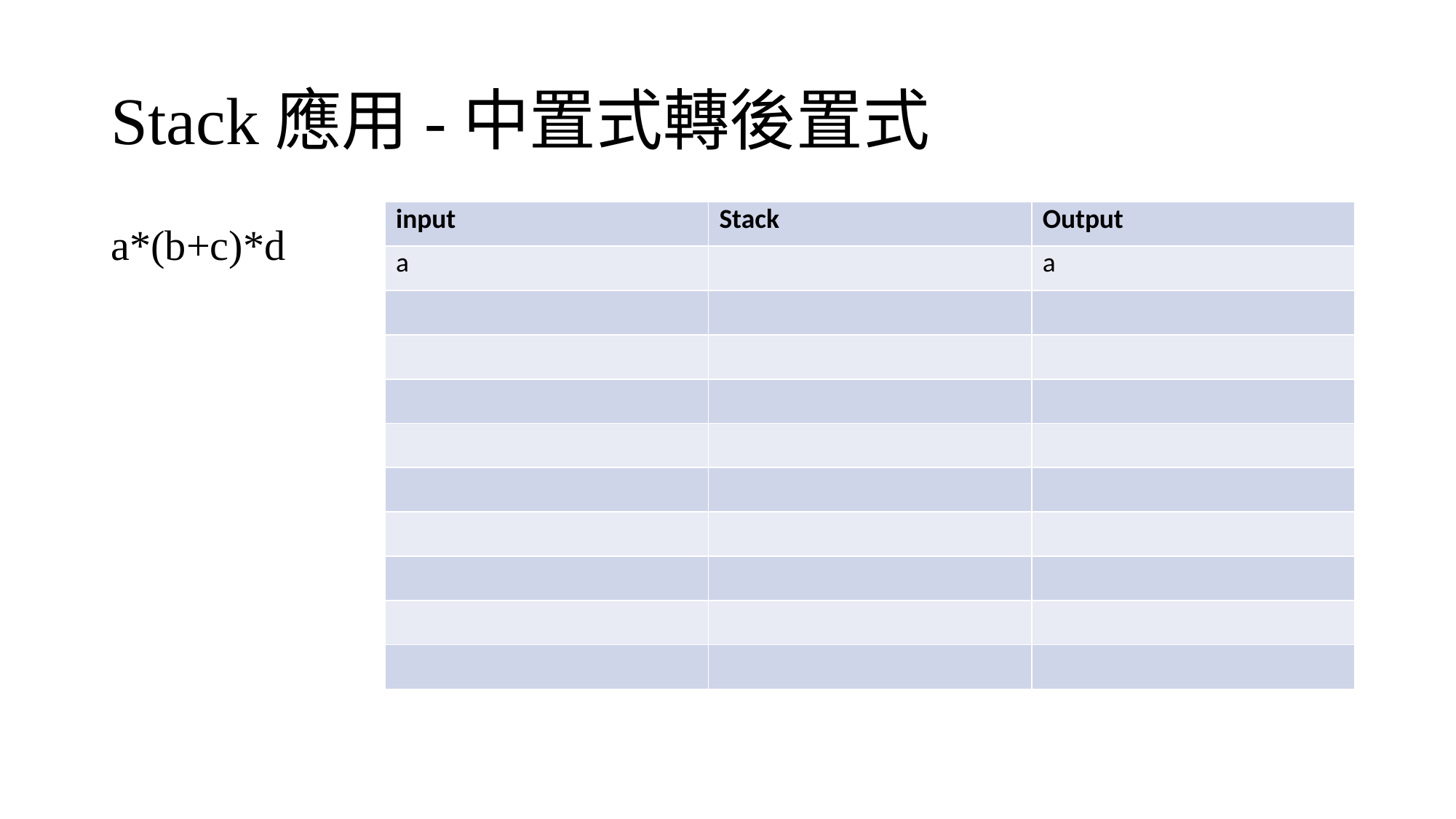

# Stack應用-中置式轉後置式
| input | Stack | Output |
| --- | --- | --- |
| a |  | a |
|  |  |  |
|  |  |  |
|  |  |  |
|  |  |  |
|  |  |  |
|  |  |  |
|  |  |  |
|  |  |  |
|  |  |  |
a*(b+c)*d